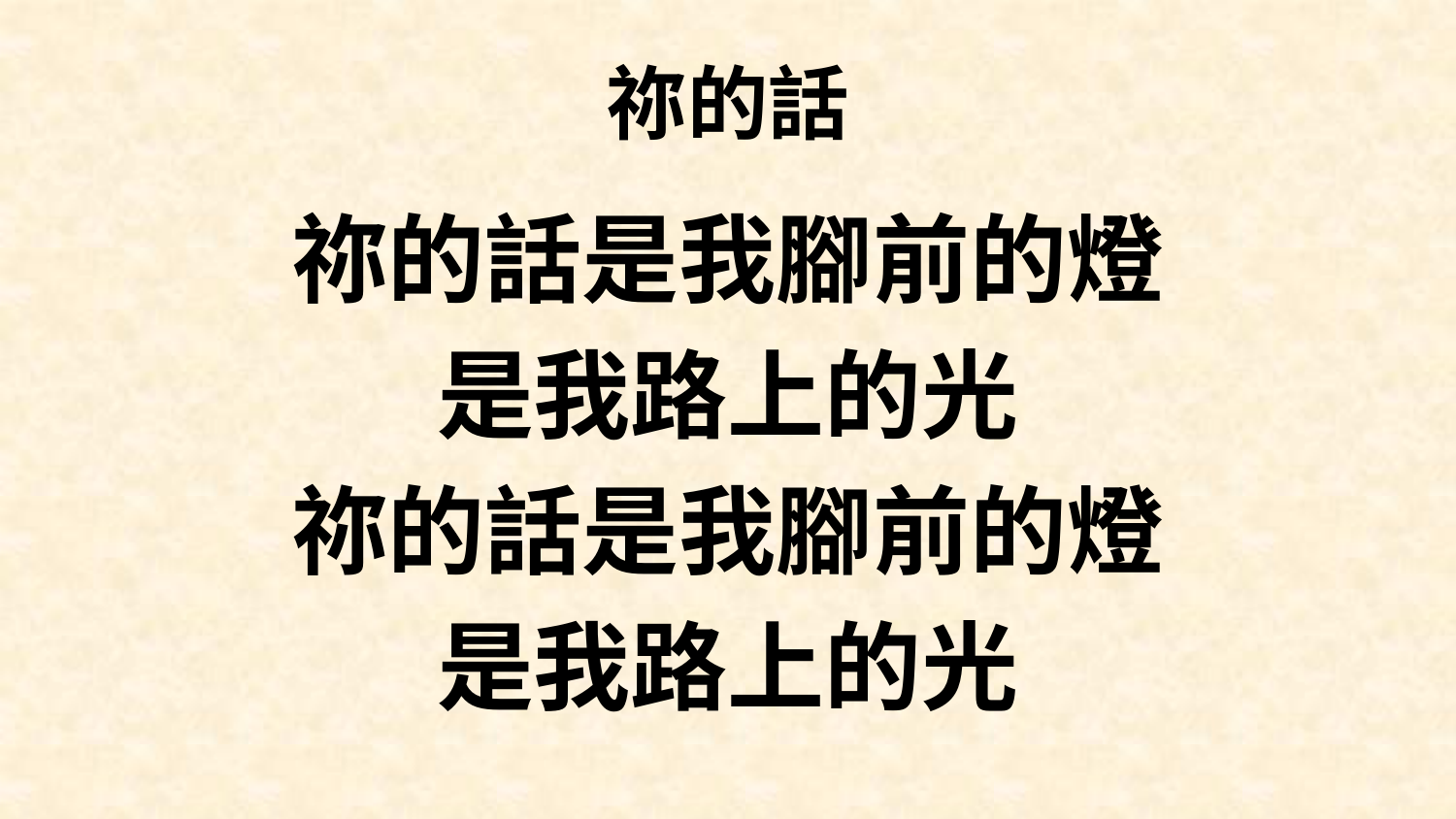

# 祢的話
祢的話是我腳前的燈
是我路上的光
祢的話是我腳前的燈
是我路上的光